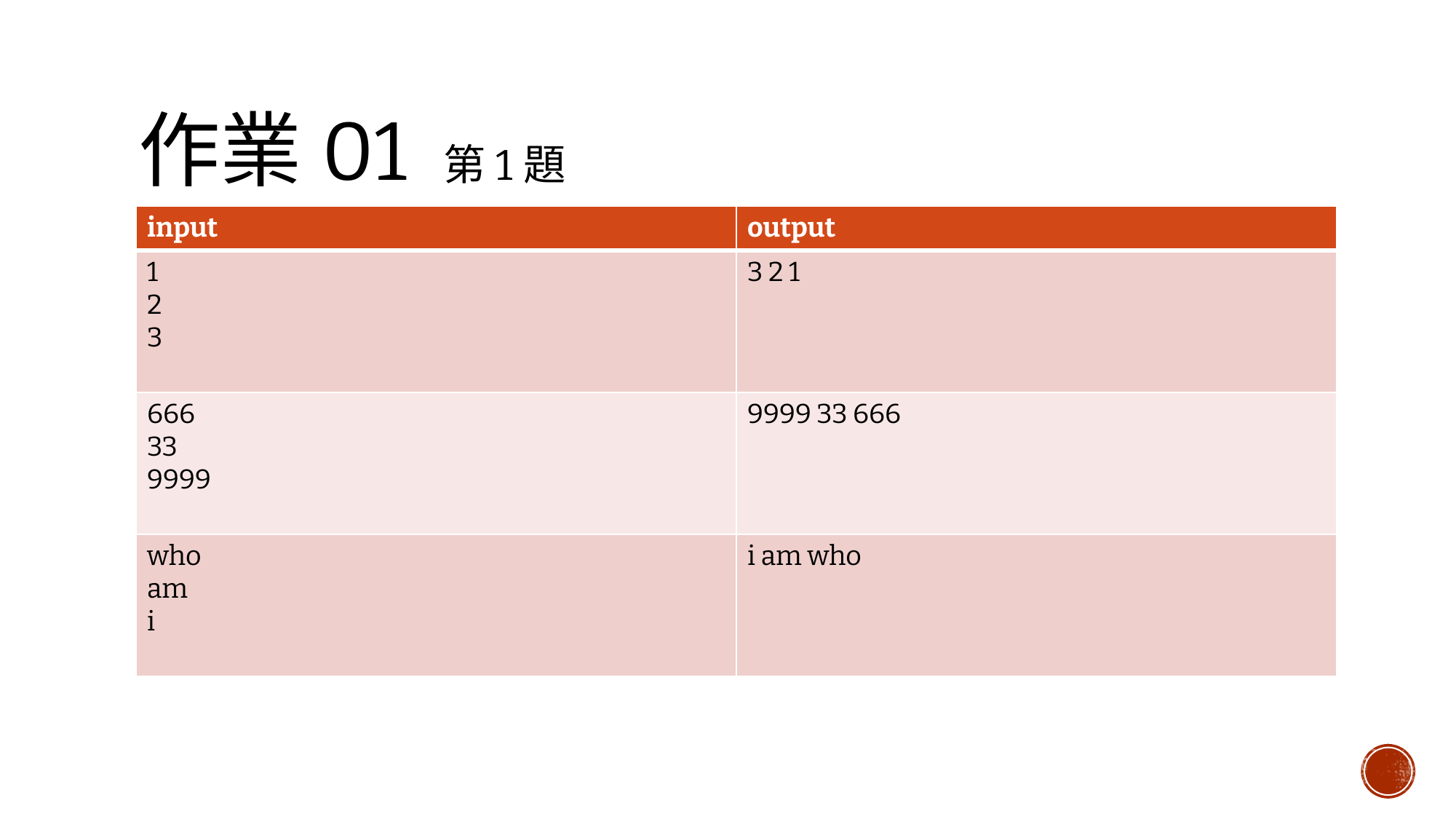

# 作業01 第1題
| input | output |
| --- | --- |
| 1 2 3 | 3 2 1 |
| 666 33 9999 | 9999 33 666 |
| who am i | i am who |